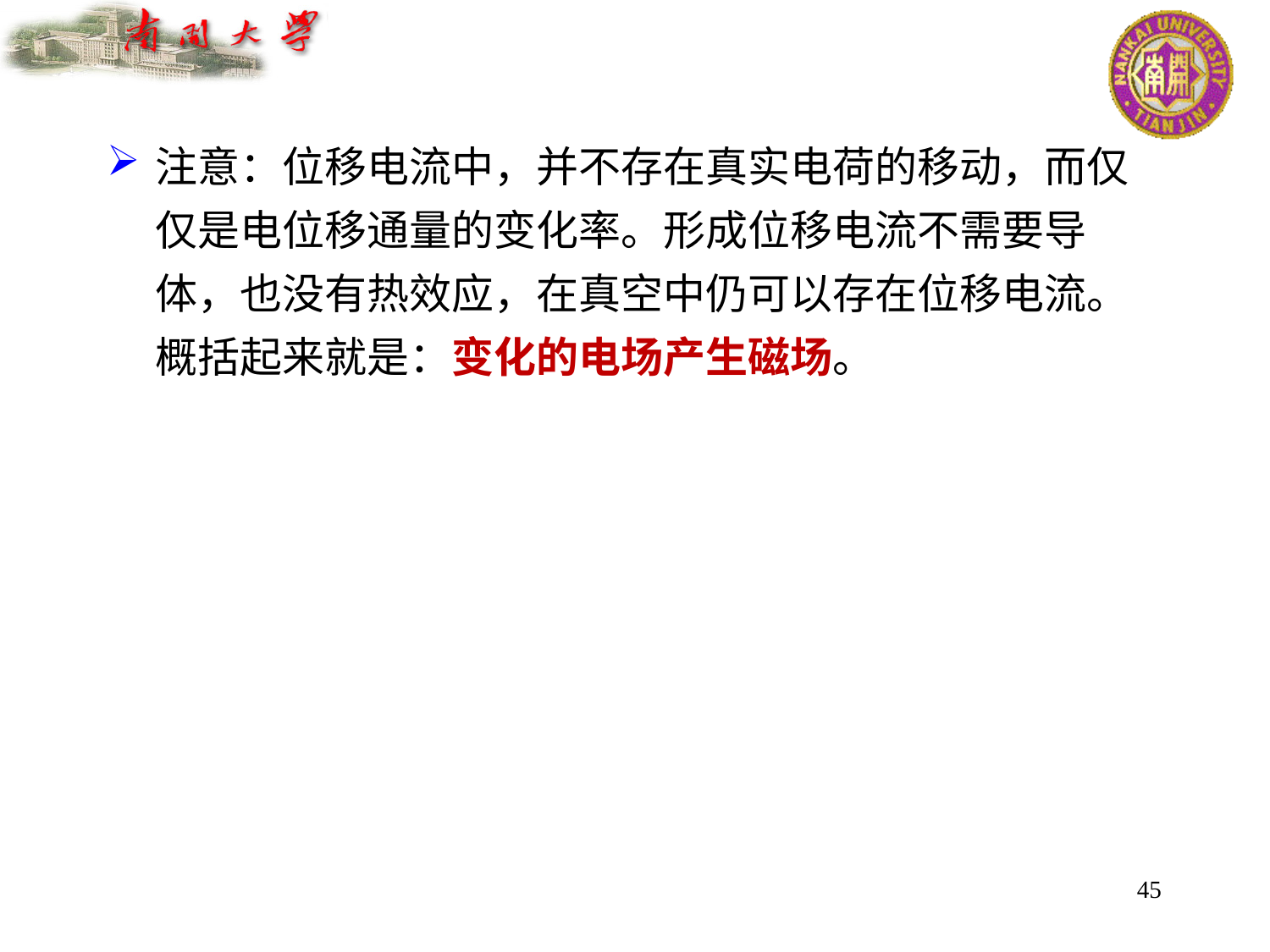

注意：位移电流中，并不存在真实电荷的移动，而仅仅是电位移通量的变化率。形成位移电流不需要导体，也没有热效应，在真空中仍可以存在位移电流。概括起来就是：变化的电场产生磁场。
45